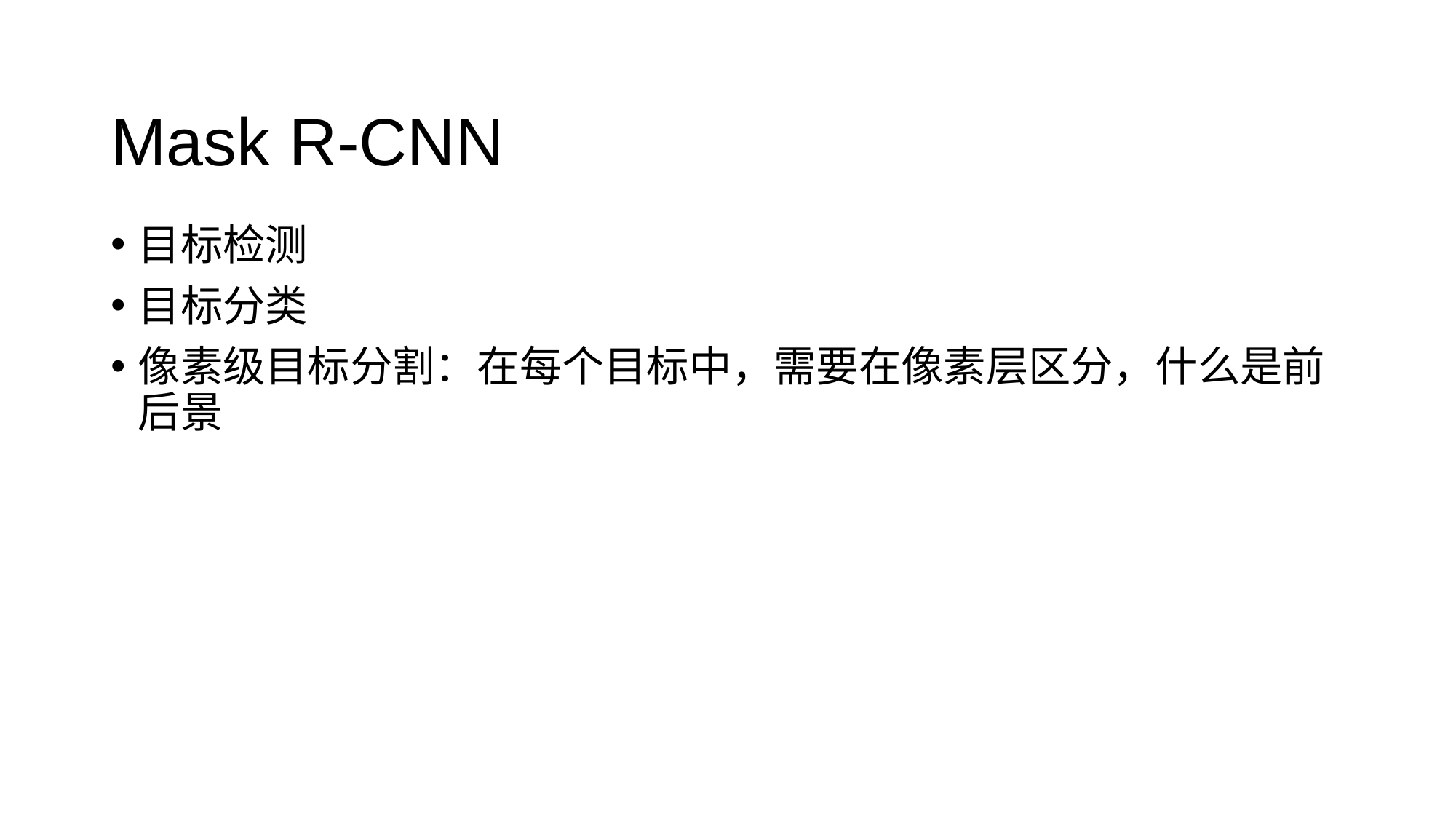

# Mask R-CNN
目标检测
目标分类
像素级目标分割：在每个目标中，需要在像素层区分，什么是前后景